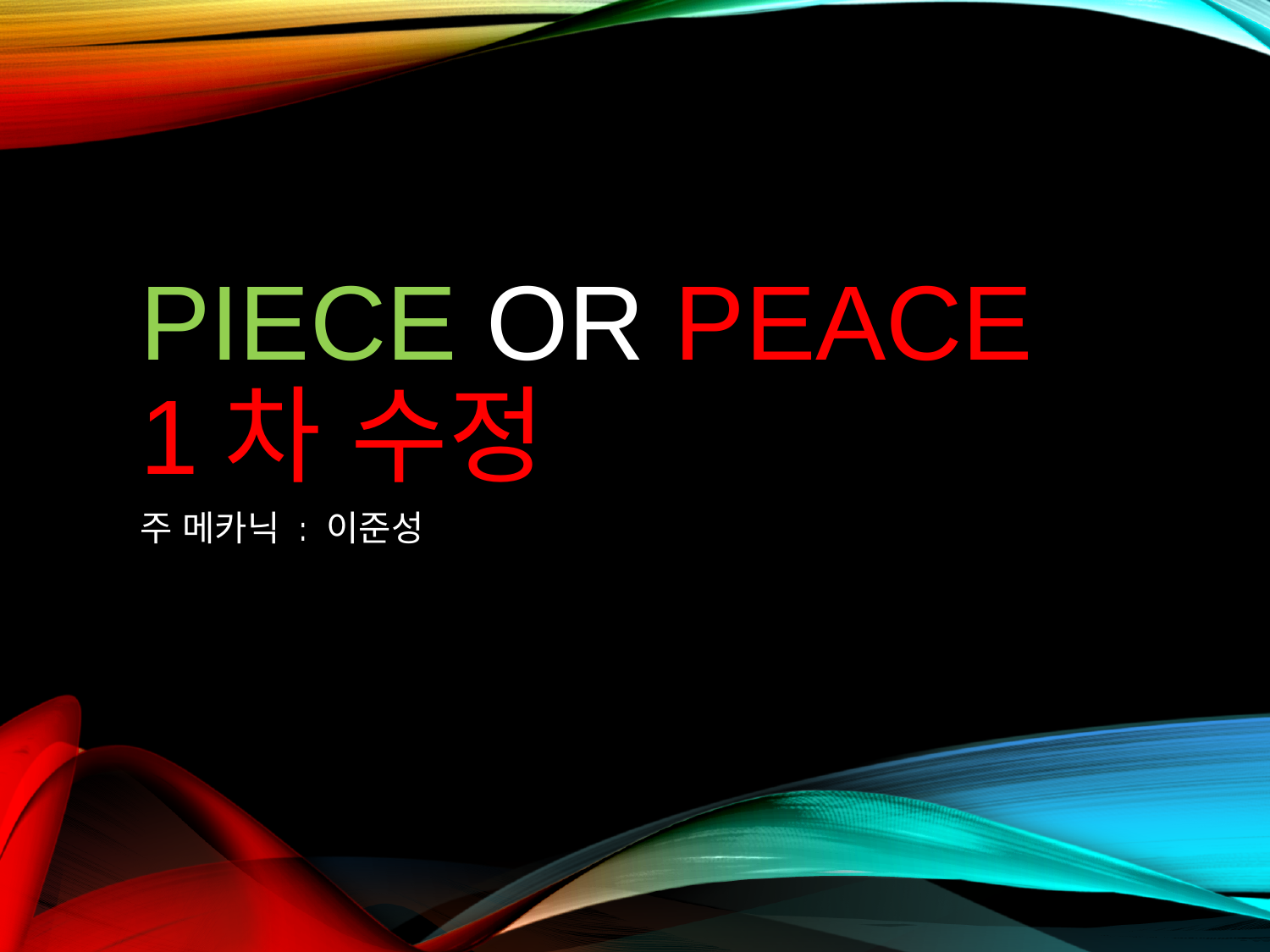

# PIECE OR PEACE 1차 수정
주 메카닉 : 이준성